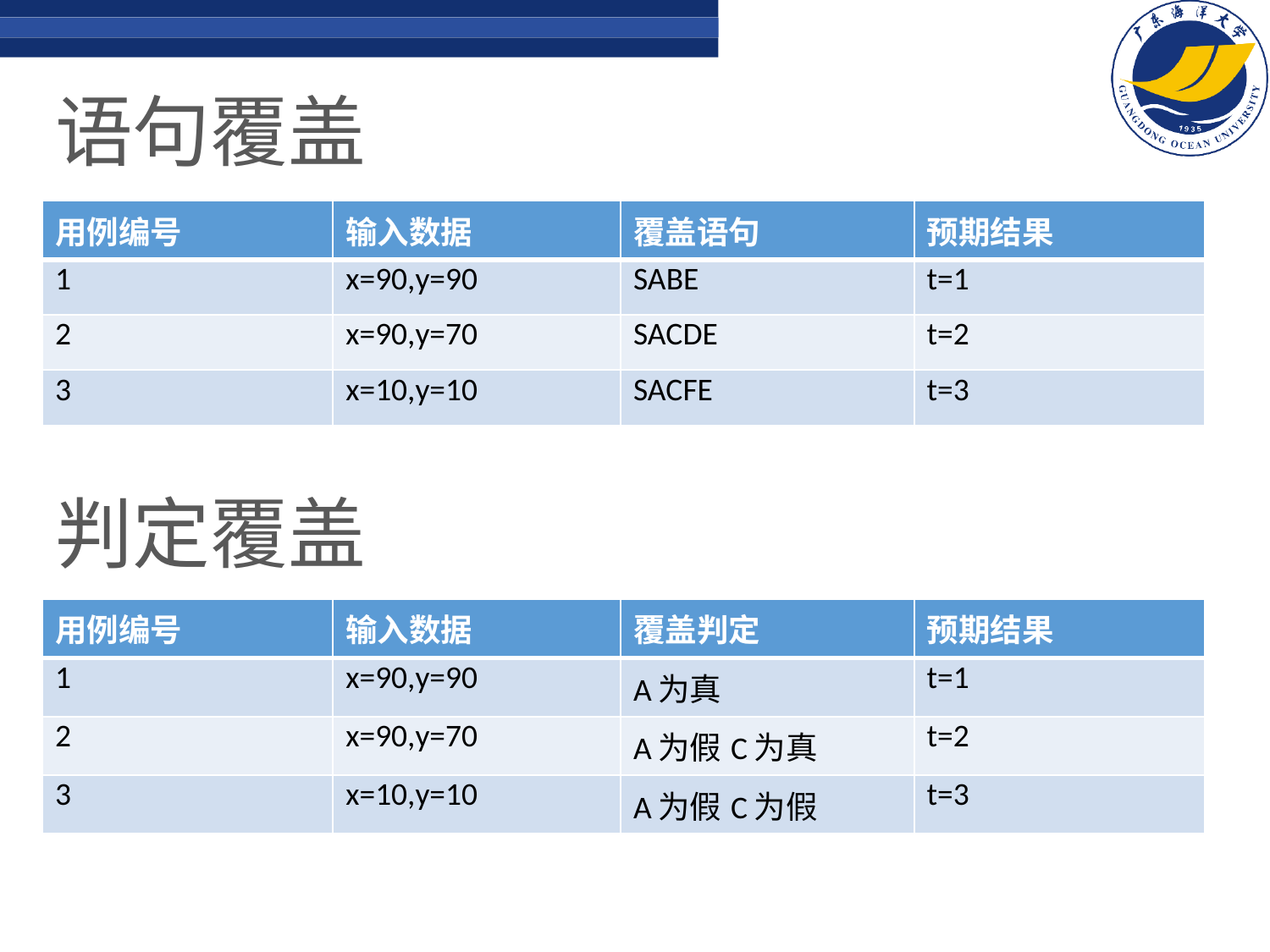

# 语句覆盖
| 用例编号 | 输入数据 | 覆盖语句 | 预期结果 |
| --- | --- | --- | --- |
| 1 | x=90,y=90 | SABE | t=1 |
| 2 | x=90,y=70 | SACDE | t=2 |
| 3 | x=10,y=10 | SACFE | t=3 |
判定覆盖
| 用例编号 | 输入数据 | 覆盖判定 | 预期结果 |
| --- | --- | --- | --- |
| 1 | x=90,y=90 | A为真 | t=1 |
| 2 | x=90,y=70 | A为假C为真 | t=2 |
| 3 | x=10,y=10 | A为假C为假 | t=3 |
25